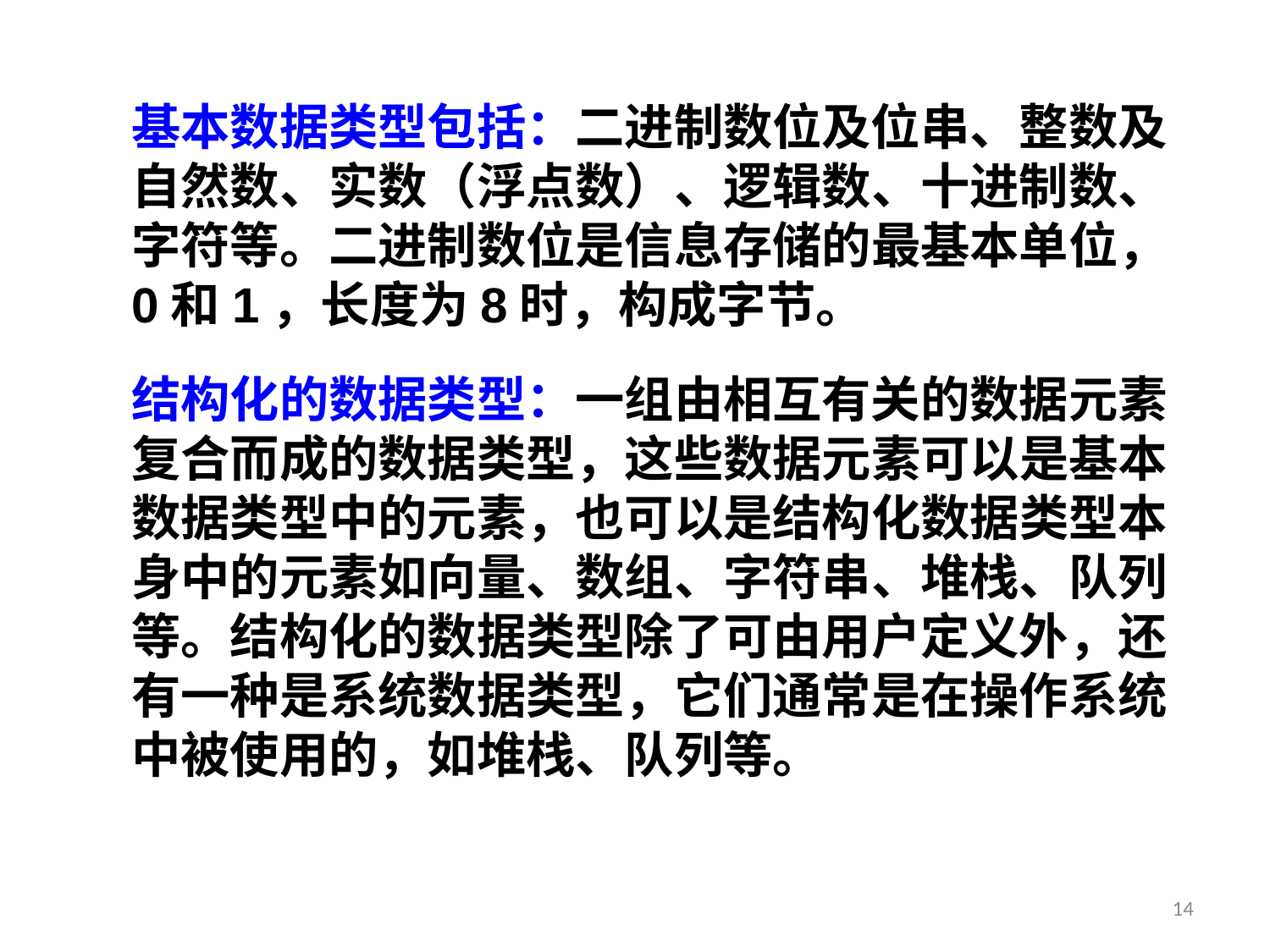

基本数据类型包括：二进制数位及位串、整数及自然数、实数（浮点数）、逻辑数、十进制数、字符等。二进制数位是信息存储的最基本单位，0和1，长度为8时，构成字节。
结构化的数据类型：一组由相互有关的数据元素复合而成的数据类型，这些数据元素可以是基本数据类型中的元素，也可以是结构化数据类型本身中的元素如向量、数组、字符串、堆栈、队列等。结构化的数据类型除了可由用户定义外，还有一种是系统数据类型，它们通常是在操作系统中被使用的，如堆栈、队列等。
14